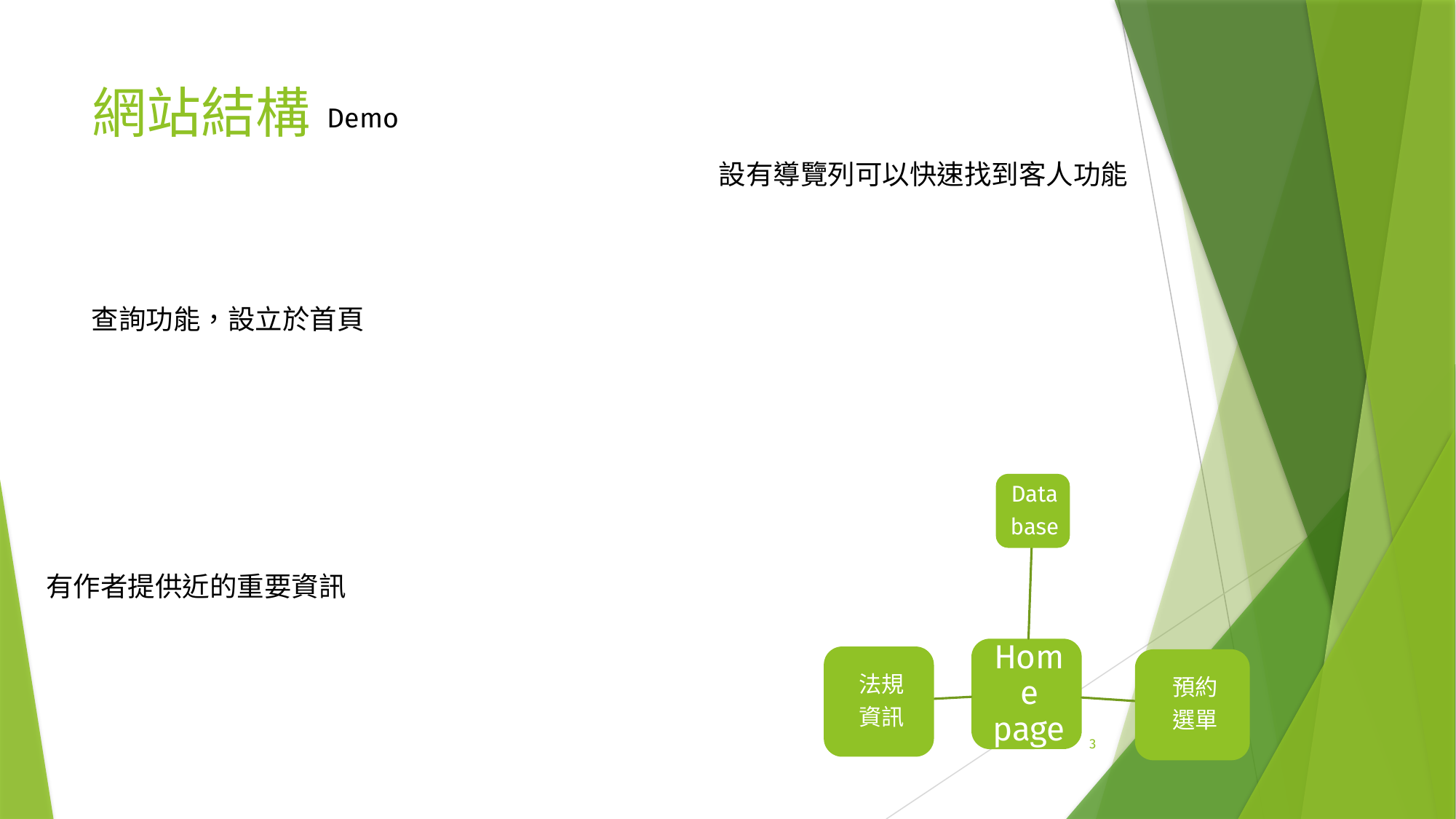

# 網站結構
Demo
設有導覽列可以快速找到客人功能
查詢功能，設立於首頁
Home page
Data
base
預約
選單
法規
資訊
有作者提供近的重要資訊
3